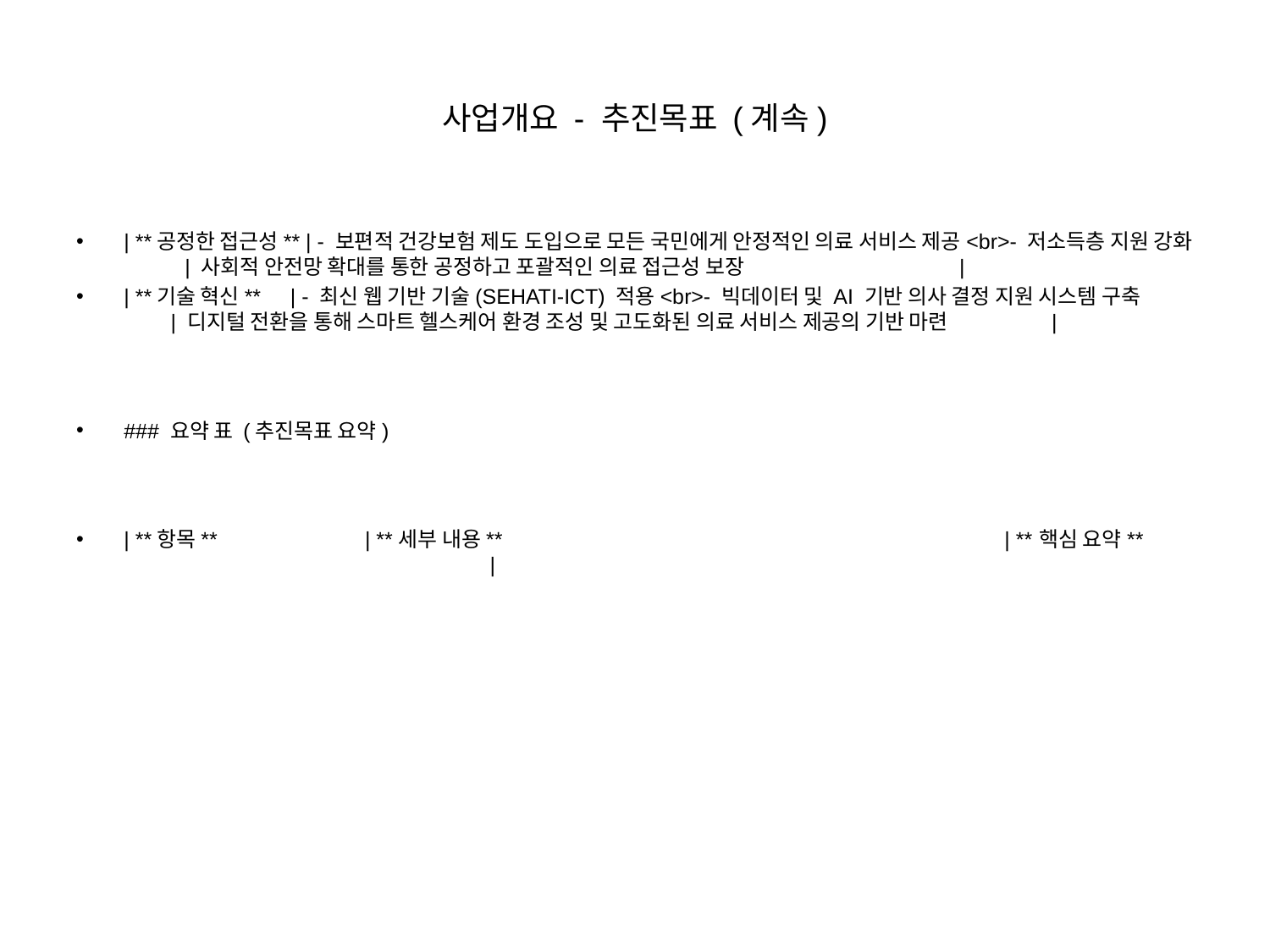

# 사업개요 - 추진목표 (계속)
| **공정한 접근성** | - 보편적 건강보험 제도 도입으로 모든 국민에게 안정적인 의료 서비스 제공<br>- 저소득층 지원 강화             | 사회적 안전망 확대를 통한 공정하고 포괄적인 의료 접근성 보장                                             |
| **기술 혁신**     | - 최신 웹 기반 기술(SEHATI-ICT) 적용<br>- 빅데이터 및 AI 기반 의사 결정 지원 시스템 구축                     | 디지털 전환을 통해 스마트 헬스케어 환경 조성 및 고도화된 의료 서비스 제공의 기반 마련                     |

### 요약 표 (추진목표 요약)

| **항목**                         | **세부 내용**                                                                                     | **핵심 요약**                                                                       |